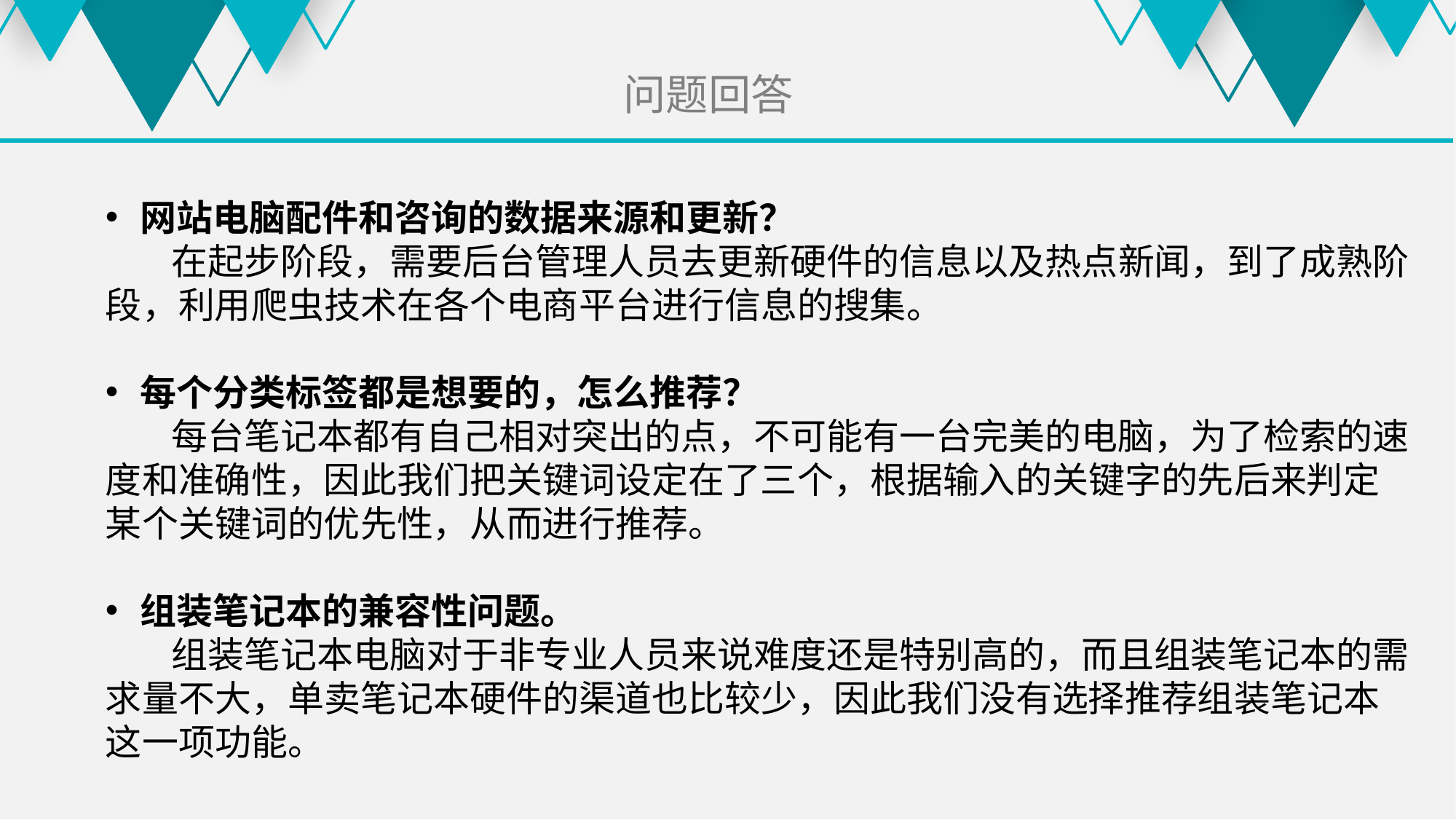

问题回答
网站电脑配件和咨询的数据来源和更新？
       在起步阶段，需要后台管理人员去更新硬件的信息以及热点新闻，到了成熟阶段，利用爬虫技术在各个电商平台进行信息的搜集。

每个分类标签都是想要的，怎么推荐？
       每台笔记本都有自己相对突出的点，不可能有一台完美的电脑，为了检索的速度和准确性，因此我们把关键词设定在了三个，根据输入的关键字的先后来判定某个关键词的优先性，从而进行推荐。

组装笔记本的兼容性问题。
       组装笔记本电脑对于非专业人员来说难度还是特别高的，而且组装笔记本的需求量不大，单卖笔记本硬件的渠道也比较少，因此我们没有选择推荐组装笔记本这一项功能。